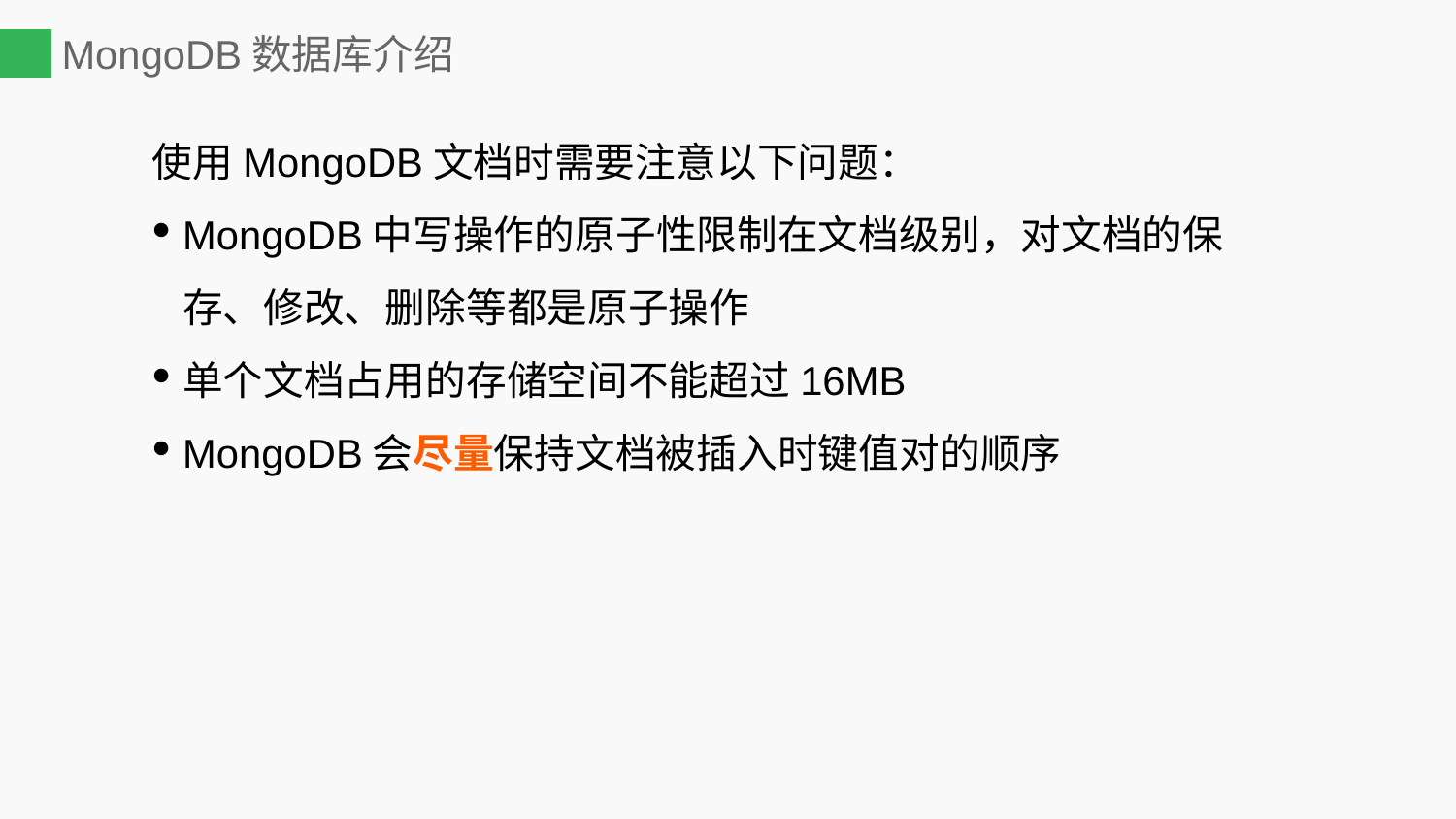

# MongoDB数据库介绍
使用MongoDB文档时需要注意以下问题：
MongoDB中写操作的原子性限制在文档级别，对文档的保存、修改、删除等都是原子操作
单个文档占用的存储空间不能超过16MB
MongoDB会尽量保持文档被插入时键值对的顺序